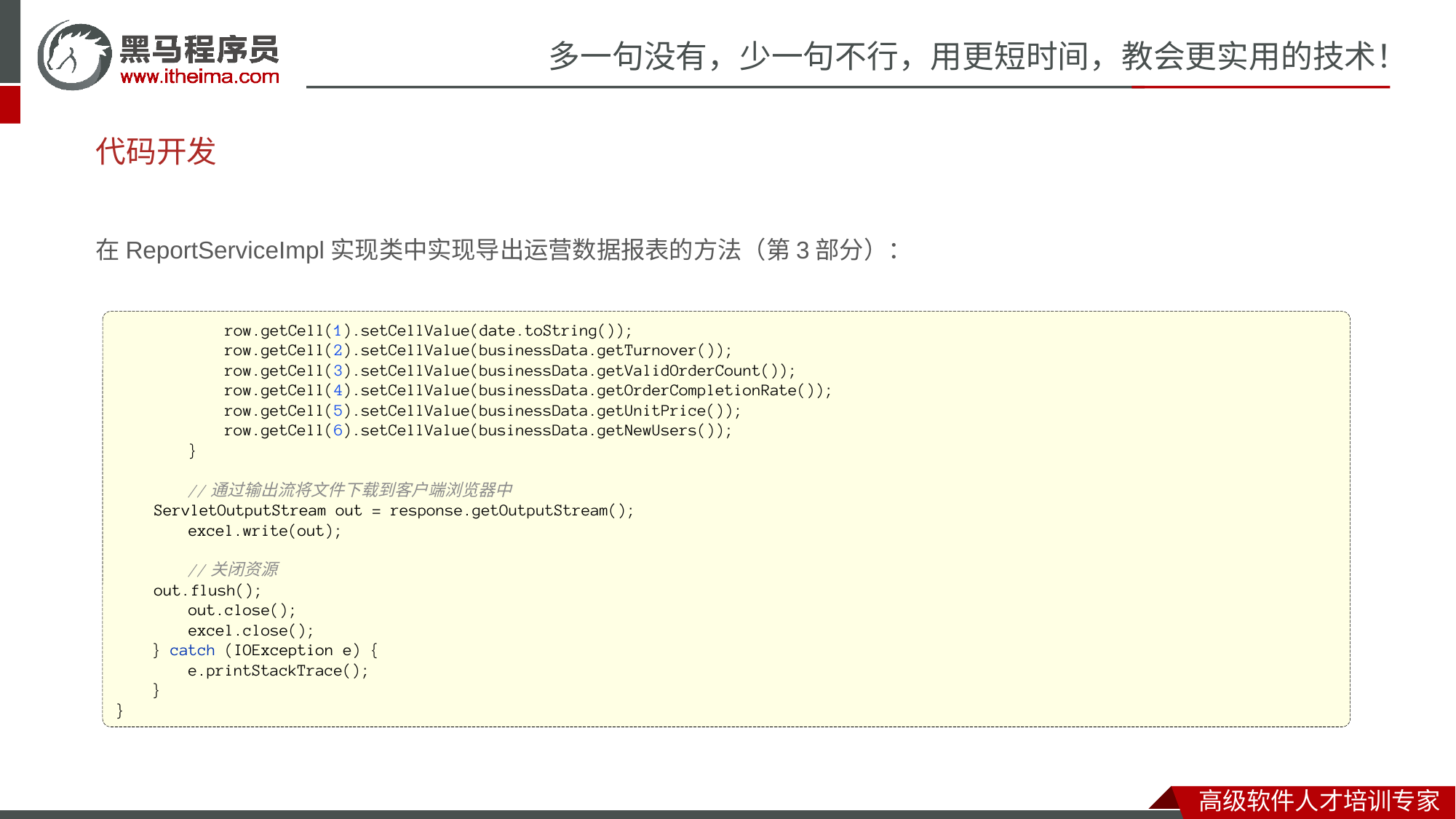

# 代码开发
在ReportServiceImpl实现类中实现导出运营数据报表的方法（第3部分）：
            row.getCell(1).setCellValue(date.toString());
            row.getCell(2).setCellValue(businessData.getTurnover());
            row.getCell(3).setCellValue(businessData.getValidOrderCount());
            row.getCell(4).setCellValue(businessData.getOrderCompletionRate());
            row.getCell(5).setCellValue(businessData.getUnitPrice());
            row.getCell(6).setCellValue(businessData.getNewUsers());
        }
        //通过输出流将文件下载到客户端浏览器中
         ServletOutputStream out = response.getOutputStream();
        excel.write(out);
        //关闭资源
         out.flush();
        out.close();
        excel.close();
    } catch (IOException e) {
        e.printStackTrace();
    }
}